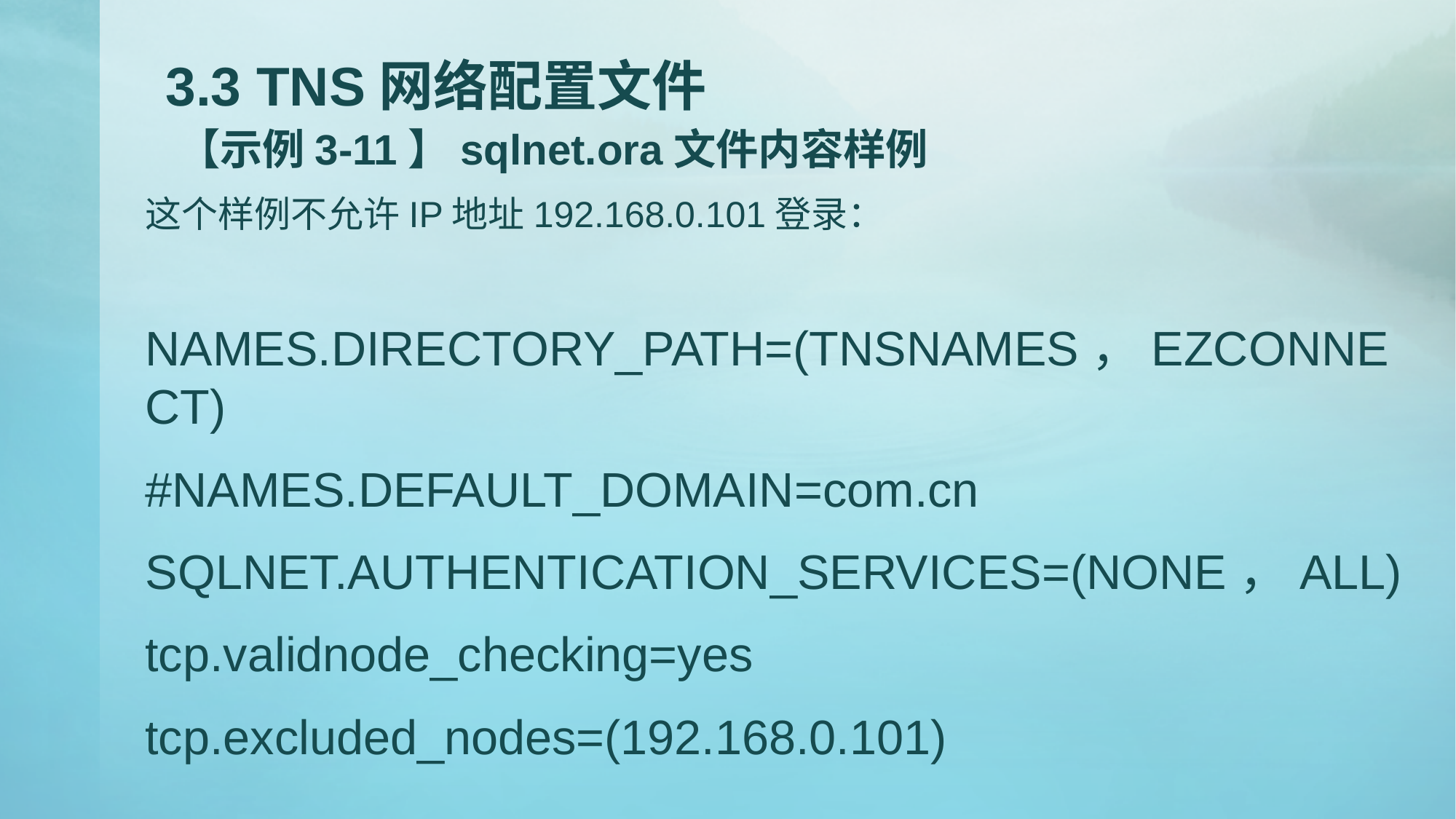

# 3.3 TNS网络配置文件 【示例3-11】sqlnet.ora文件内容样例
这个样例不允许IP地址192.168.0.101登录：

NAMES.DIRECTORY_PATH=(TNSNAMES，EZCONNECT)
#NAMES.DEFAULT_DOMAIN=com.cn
SQLNET.AUTHENTICATION_SERVICES=(NONE，ALL)
tcp.validnode_checking=yes
tcp.excluded_nodes=(192.168.0.101)